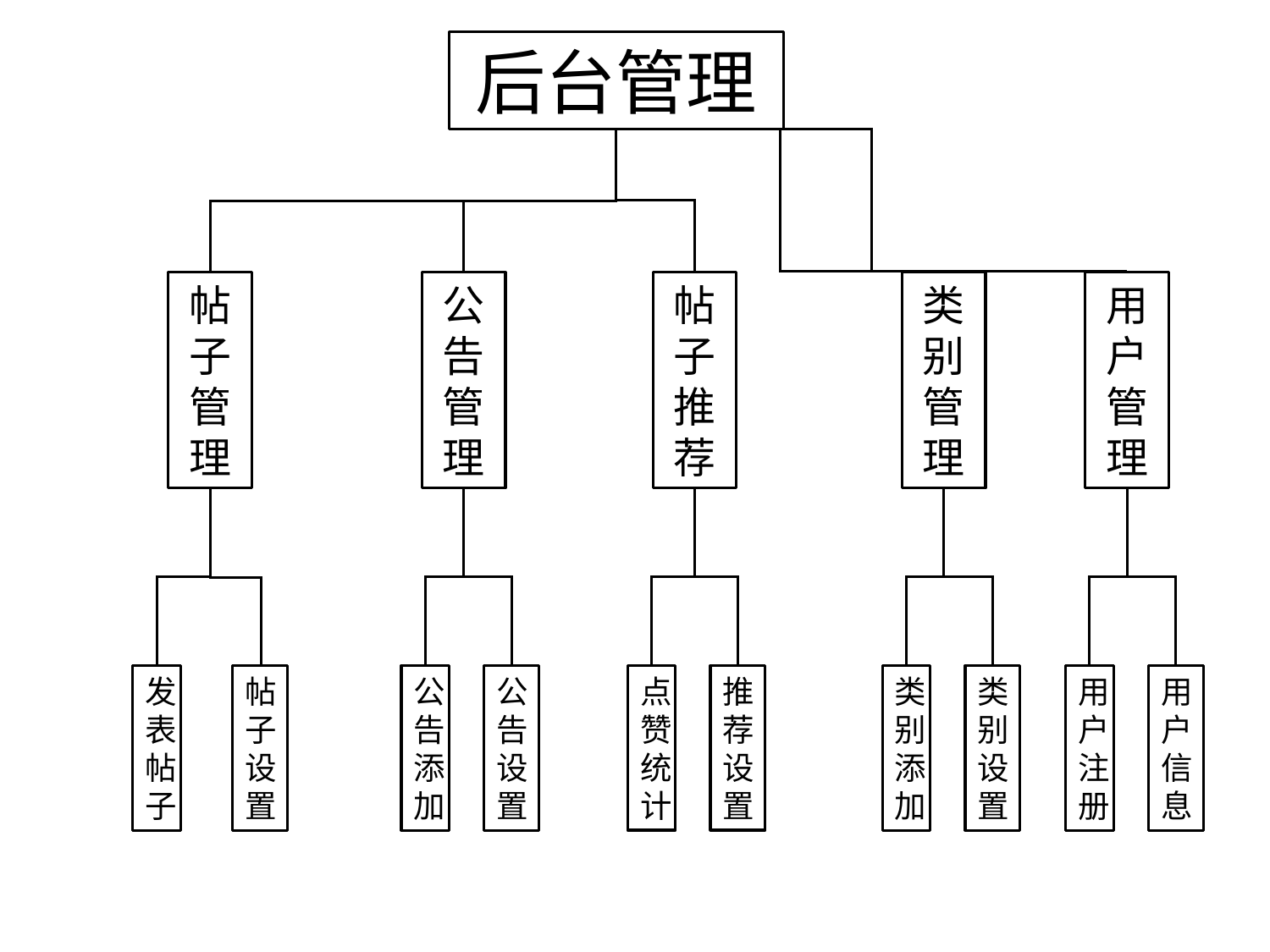

后台管理
帖子推荐
帖子管理
公告管理
类别管理
用户管理
点赞统计
推荐设置
发表帖子
帖子设置
公告添加
公告设置
类别添加
类别设置
用户注册
用户信息